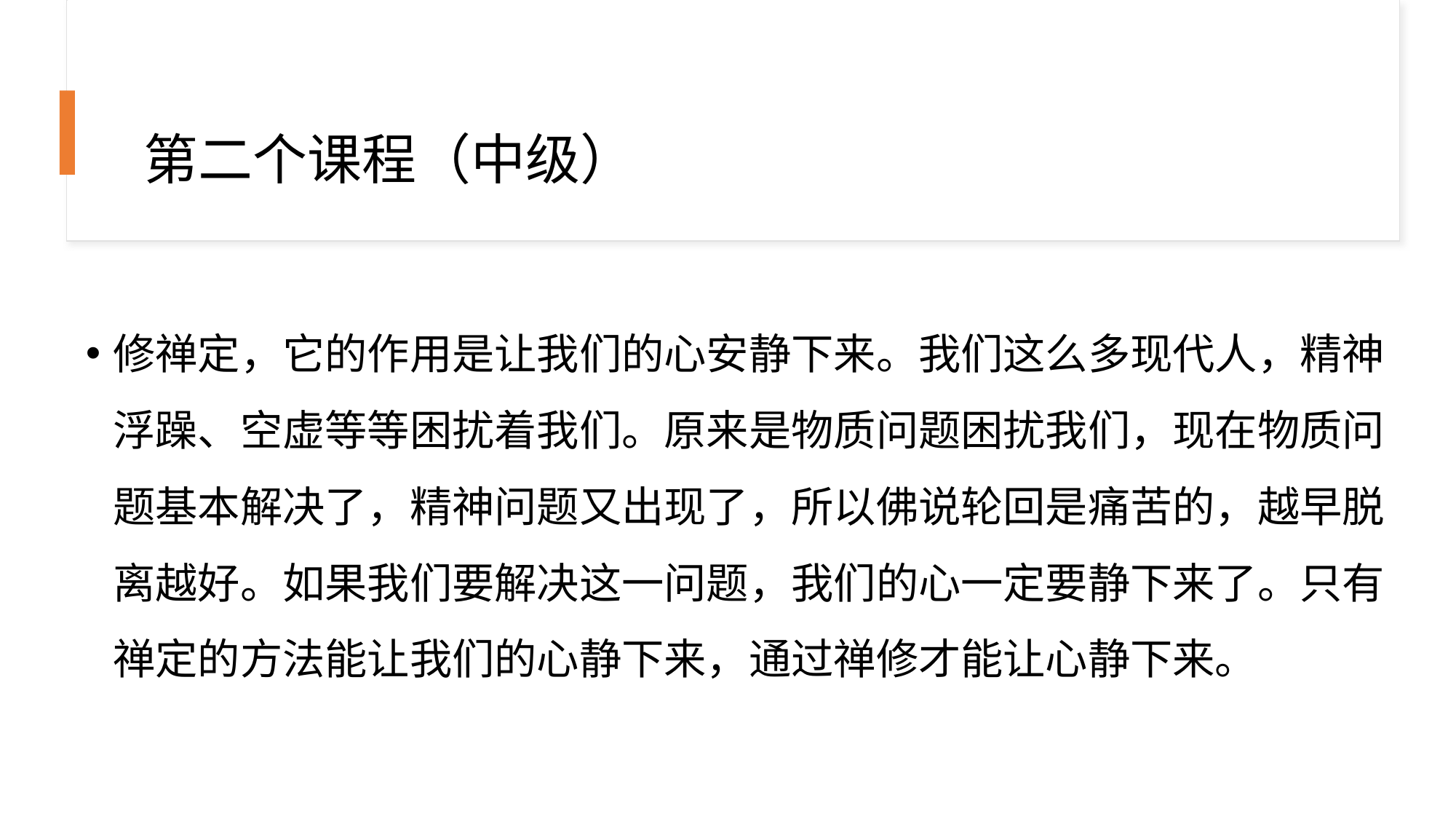

# 第二个课程（中级）

修禅定，它的作用是让我们的心安静下来。我们这么多现代人，精神浮躁、空虚等等困扰着我们。原来是物质问题困扰我们，现在物质问题基本解决了，精神问题又出现了，所以佛说轮回是痛苦的，越早脱离越好。如果我们要解决这一问题，我们的心一定要静下来了。只有禅定的方法能让我们的心静下来，通过禅修才能让心静下来。